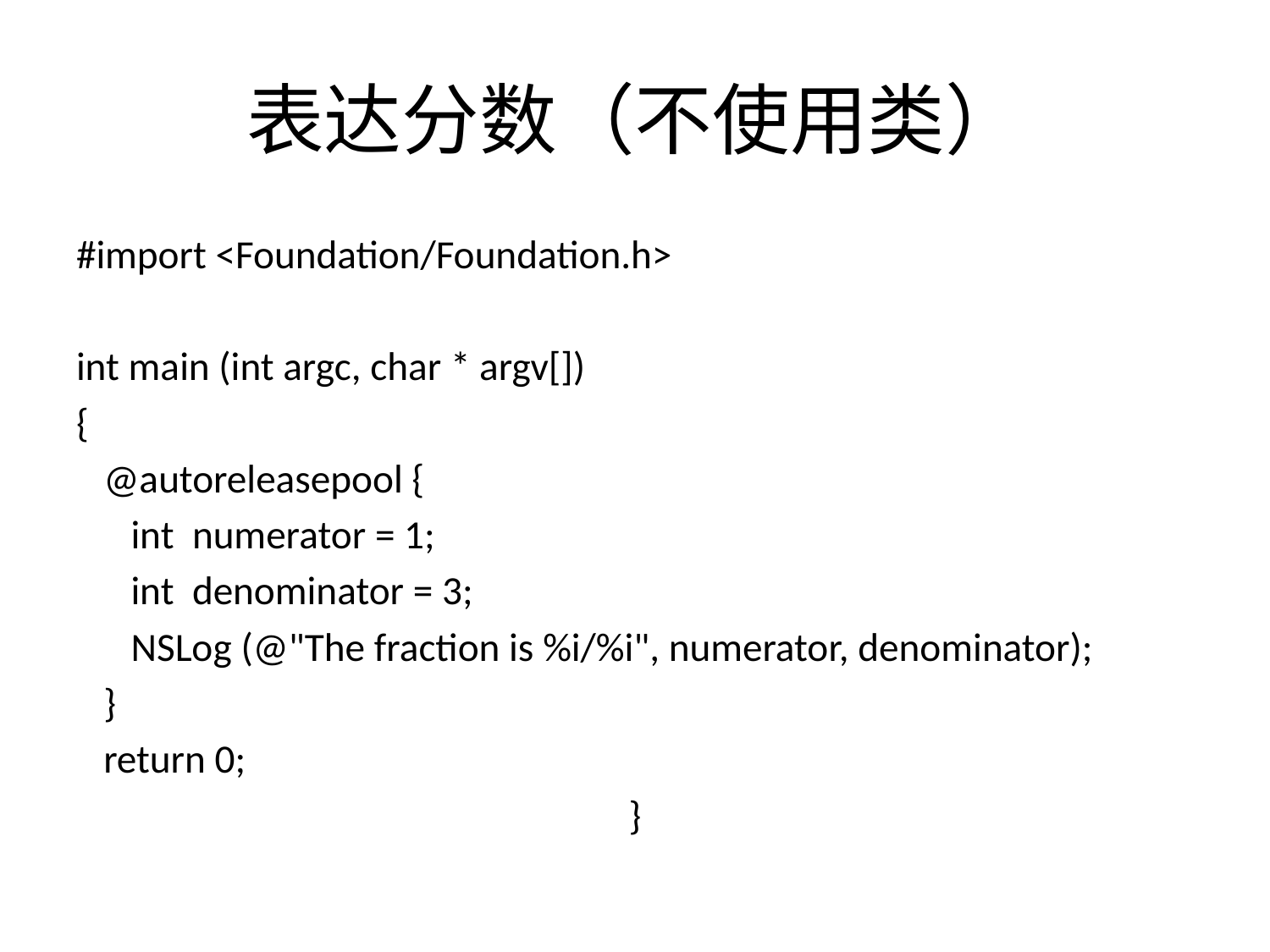

# 表达分数（不使用类）
#import <Foundation/Foundation.h>

int main (int argc, char * argv[])
{
   @autoreleasepool {
      int  numerator = 1;
      int  denominator = 3;
      NSLog (@"The fraction is %i/%i", numerator, denominator);
   }
   return 0;
}